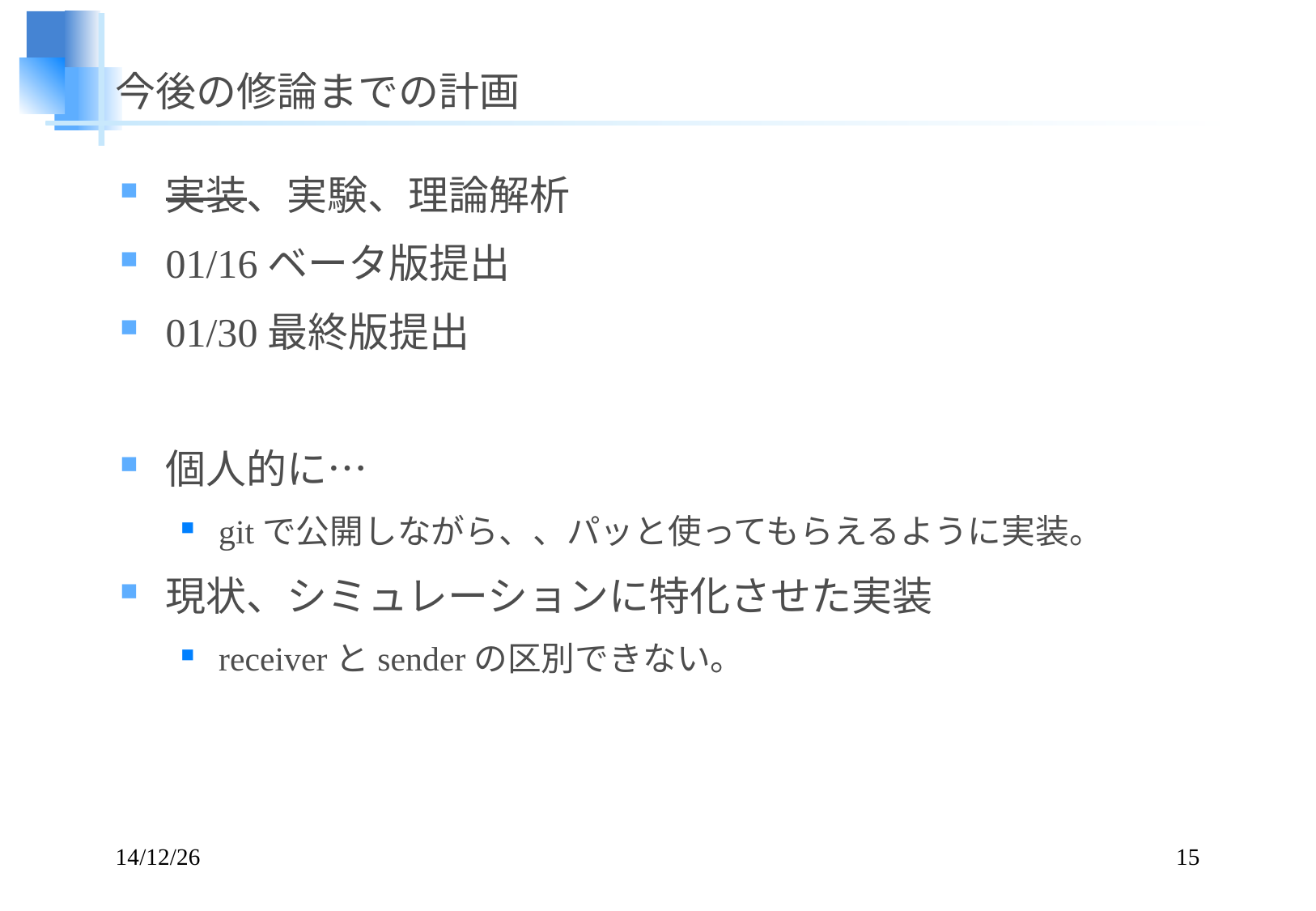

# 今後の修論までの計画
実装、実験、理論解析
01/16ベータ版提出
01/30最終版提出

個人的に…
gitで公開しながら、、パッと使ってもらえるように実装。
現状、シミュレーションに特化させた実装
receiverとsenderの区別できない。
14/12/26
15